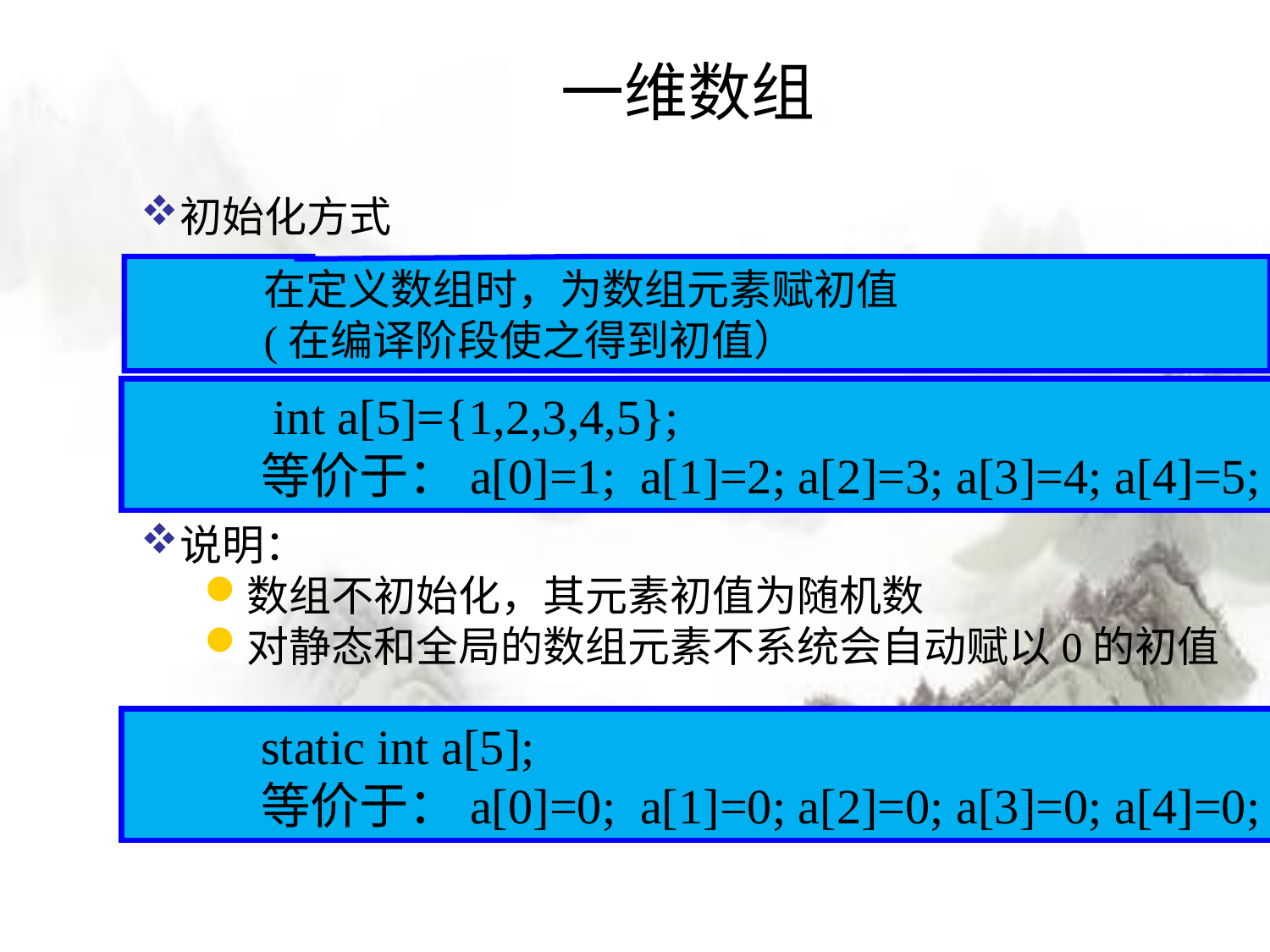

# 一维数组
初始化方式
在定义数组时，为数组元素赋初值
(在编译阶段使之得到初值）
 int a[5]={1,2,3,4,5};
等价于：a[0]=1;  a[1]=2; a[2]=3; a[3]=4; a[4]=5;
说明：
数组不初始化，其元素初值为随机数
对静态和全局的数组元素不系统会自动赋以0的初值
static int a[5];
等价于：a[0]=0;  a[1]=0; a[2]=0; a[3]=0; a[4]=0;